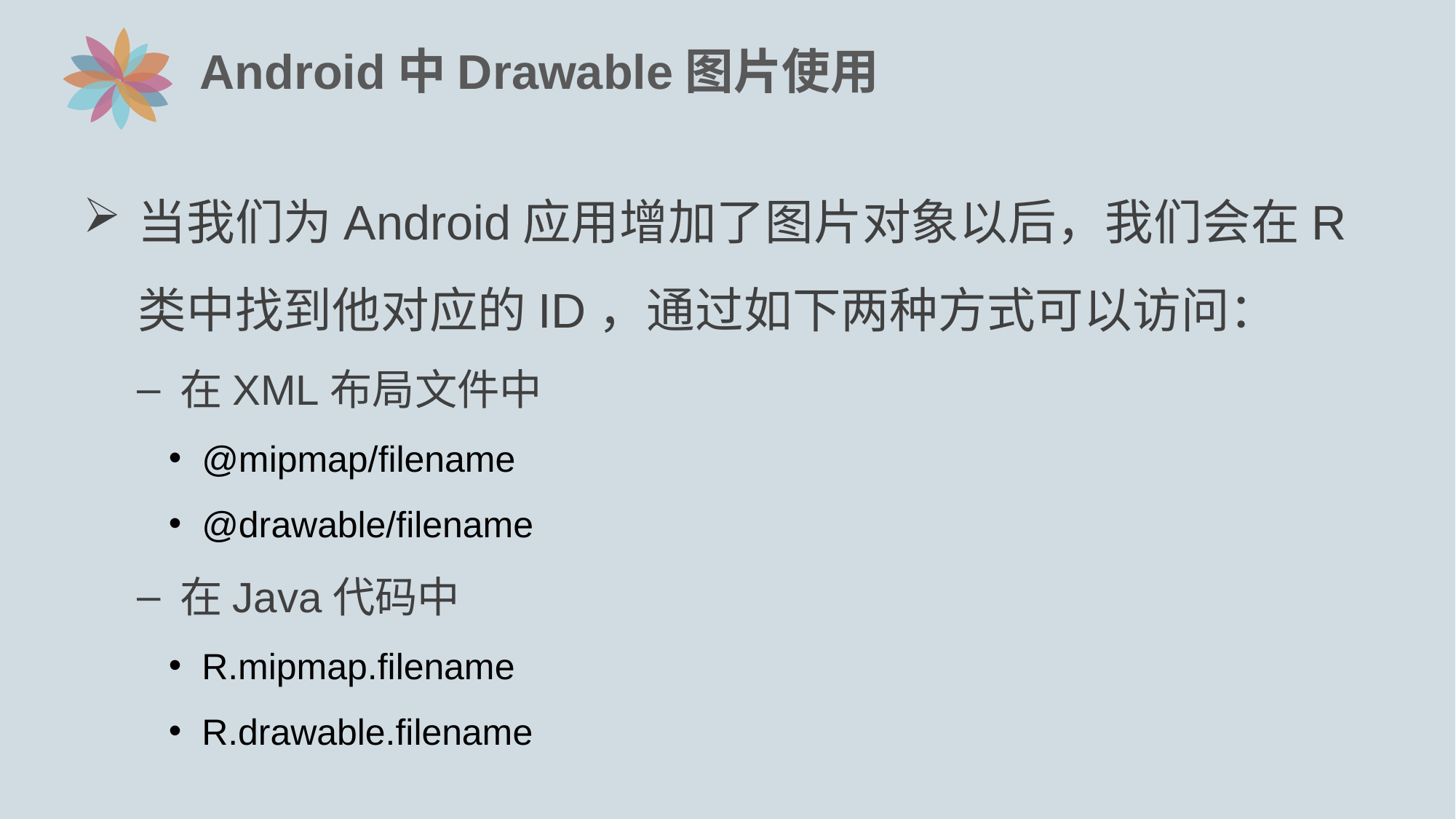

# Android中Drawable图片使用
当我们为Android应用增加了图片对象以后，我们会在R类中找到他对应的ID，通过如下两种方式可以访问：
在XML布局文件中
@mipmap/filename
@drawable/filename
在Java代码中
R.mipmap.filename
R.drawable.filename